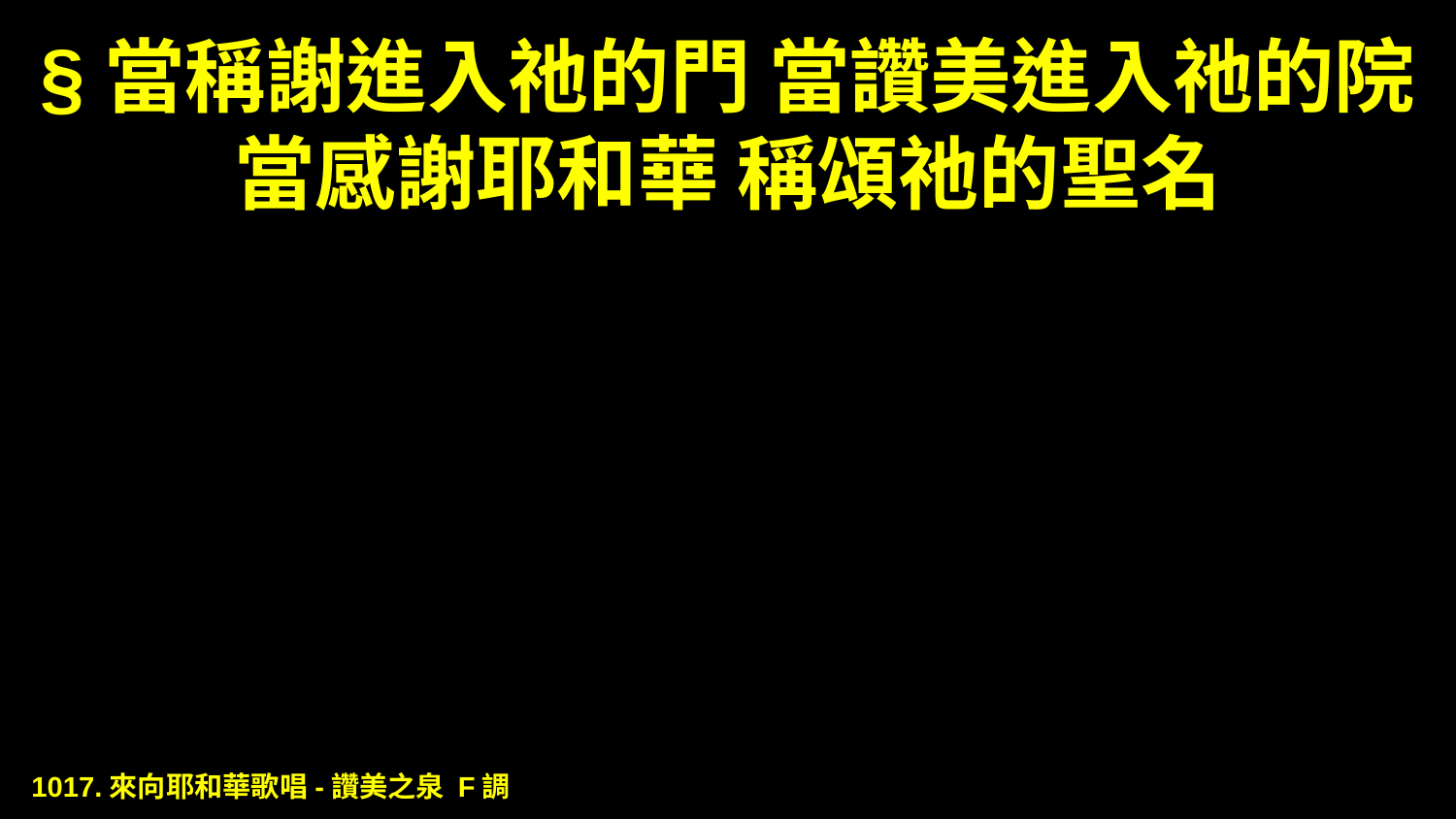

# §當稱謝進入祂的門 當讚美進入祂的院 當感謝耶和華 稱頌祂的聖名
1017.來向耶和華歌唱-讚美之泉 F調